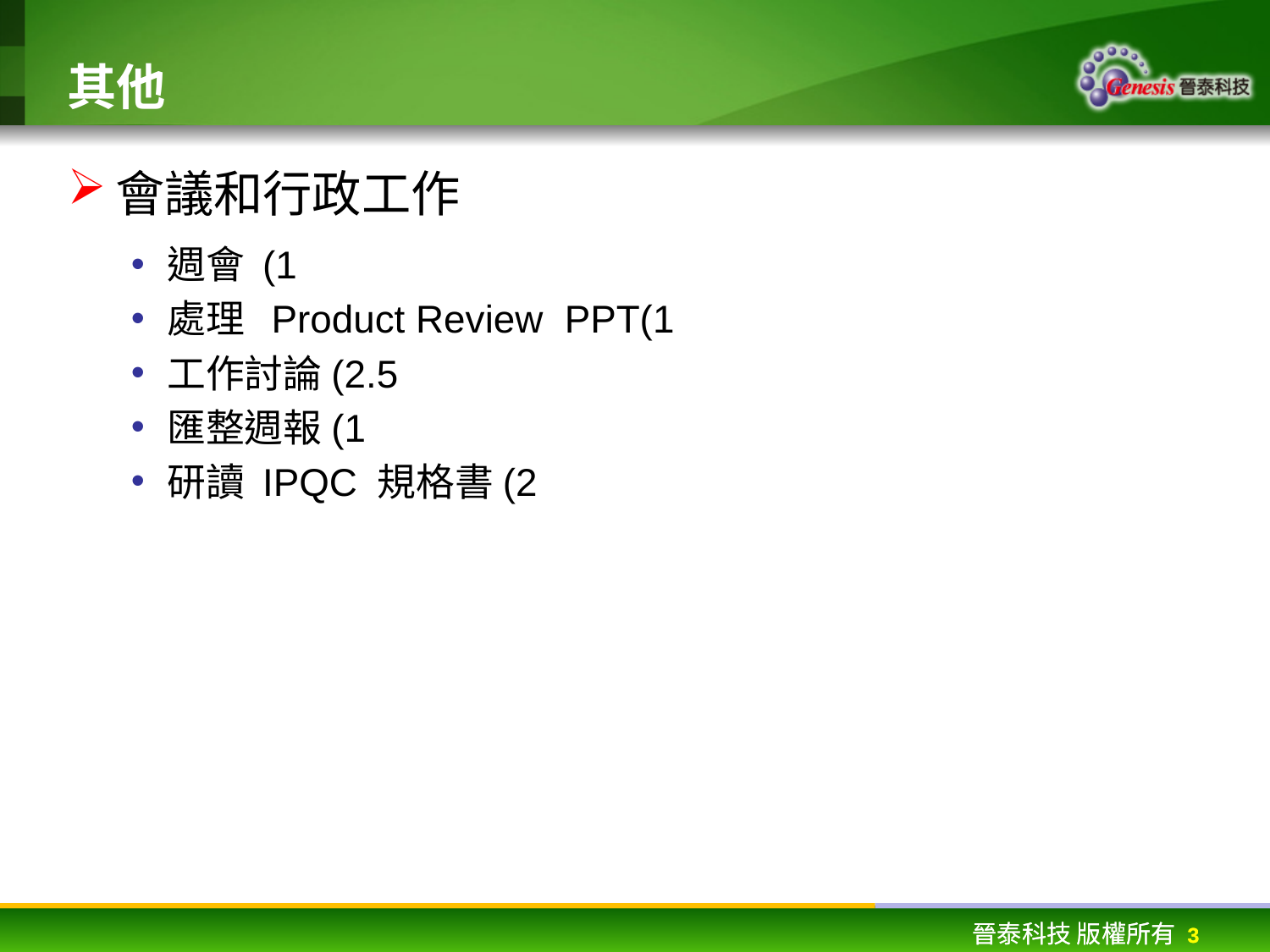

# 其他

會議和行政工作
週會 (1
處理  Product Review  PPT(1
工作討論(2.5
匯整週報(1
研讀 IPQC 規格書(2

年度工作目標